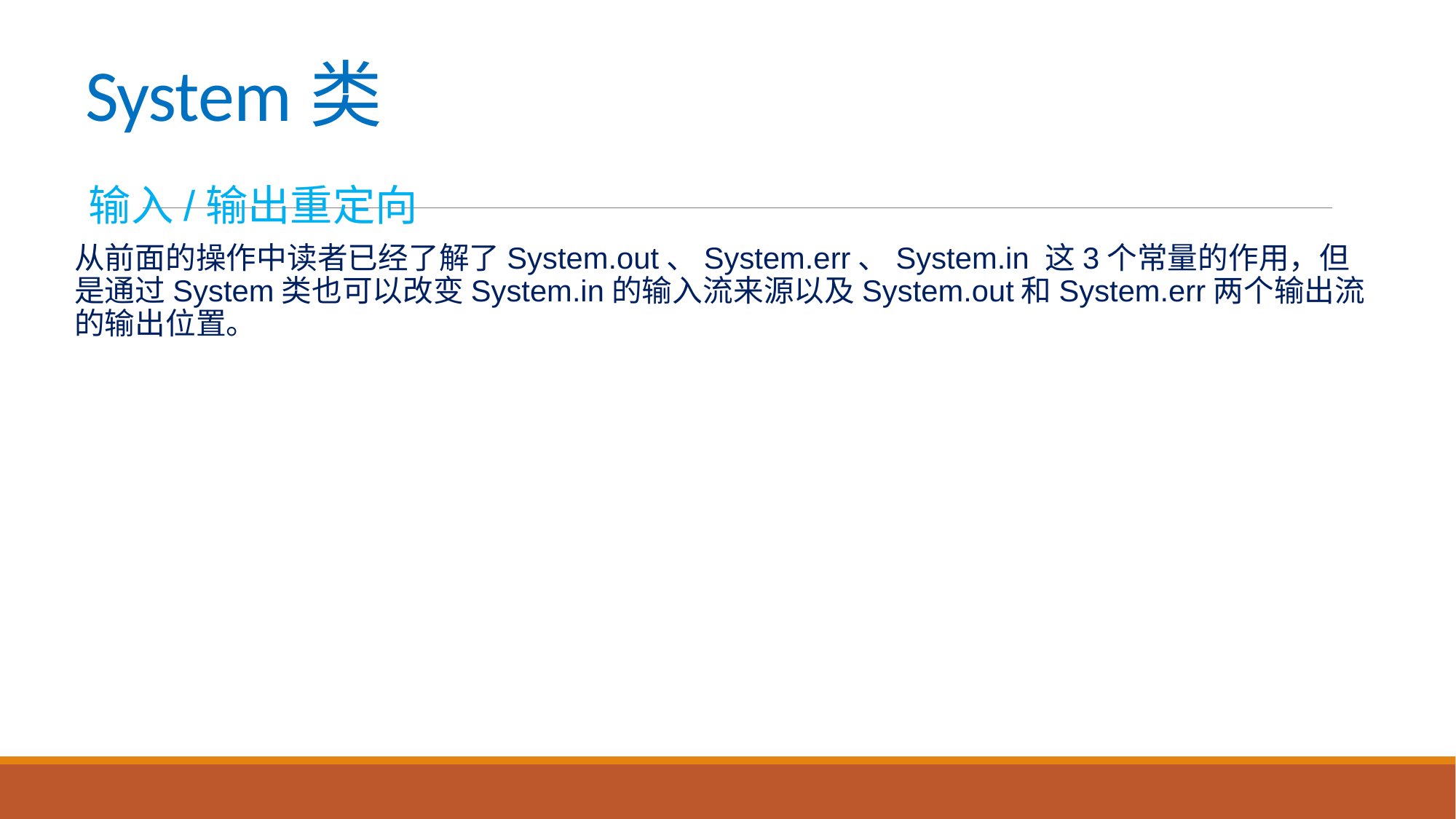

# System类
输入/输出重定向
从前面的操作中读者已经了解了System.out、System.err、System.in 这3个常量的作用，但是通过System类也可以改变System.in的输入流来源以及System.out和System.err两个输出流的输出位置。